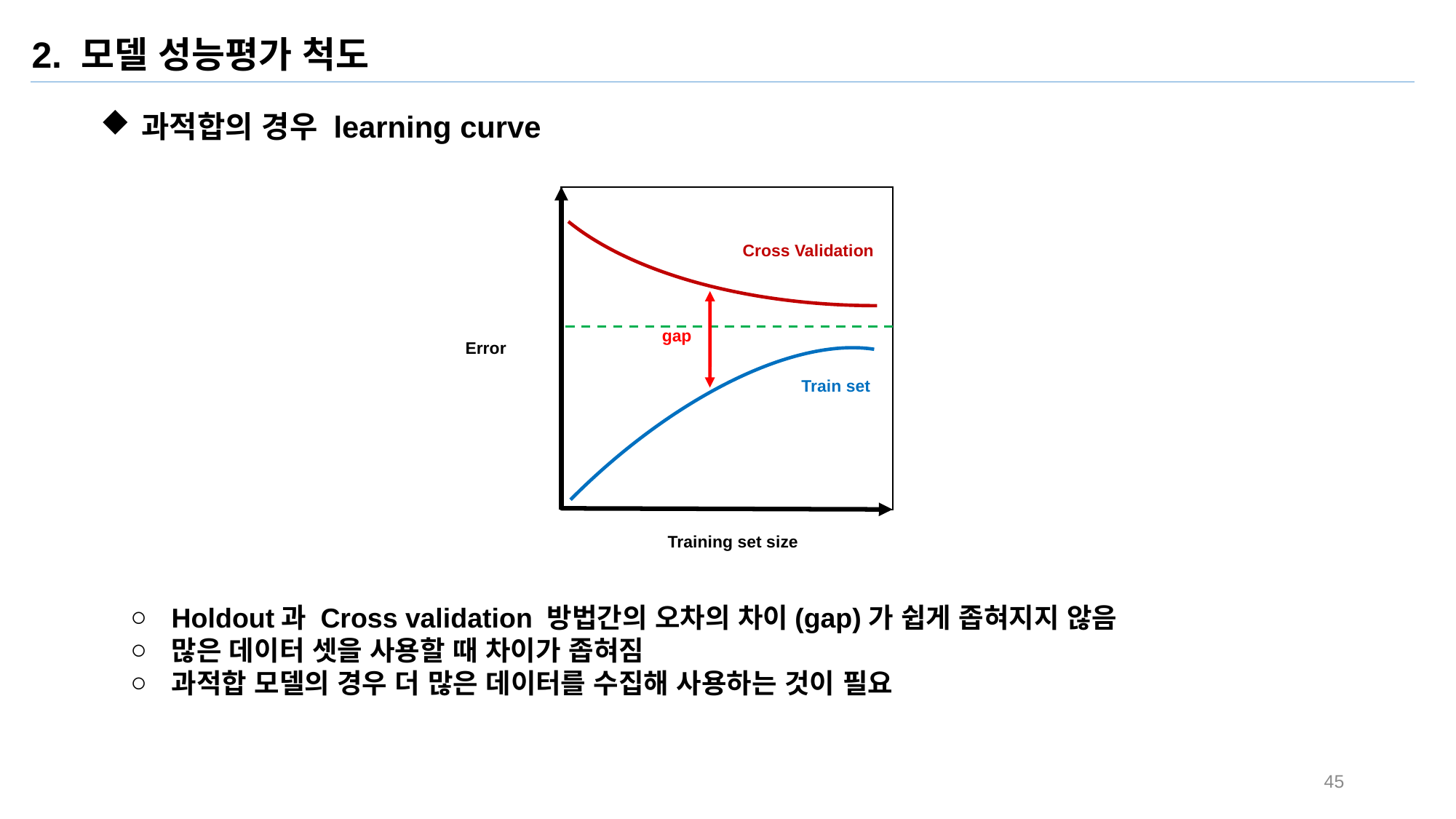

Cross Validation
Error
Train set

Training set size
gap
2. 모델 성능평가 척도
과적합의 경우 learning curve
Holdout과 Cross validation 방법간의 오차의 차이(gap)가 쉽게 좁혀지지 않음
많은 데이터 셋을 사용할 때 차이가 좁혀짐
과적합 모델의 경우 더 많은 데이터를 수집해 사용하는 것이 필요
45